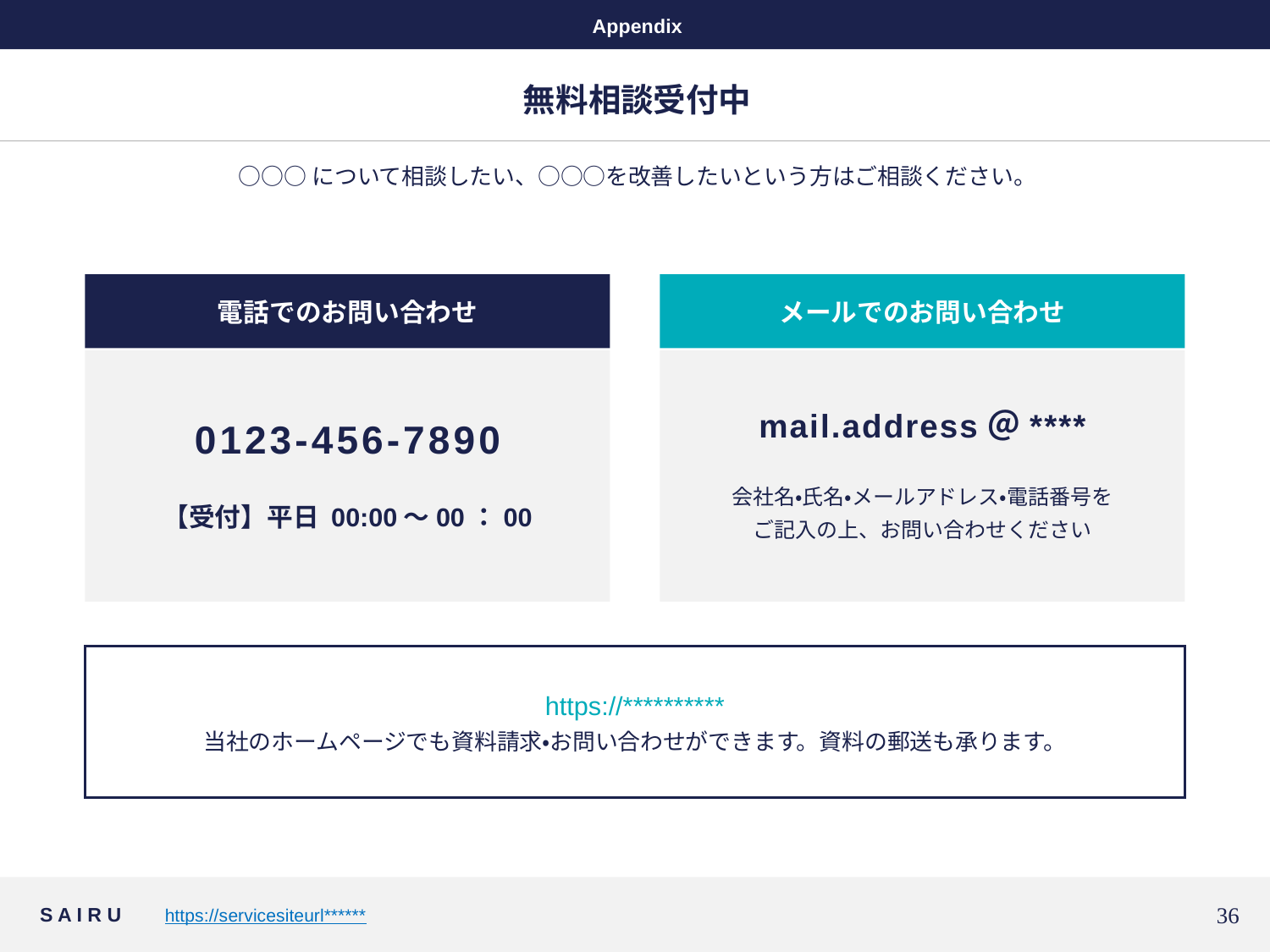

Appendix
# 無料相談受付中
○○○について相談したい、○○○を改善したいという方はご相談ください。
電話でのお問い合わせ
メールでのお問い合わせ
mail.address＠****

会社名・氏名・メールアドレス・電話番号を
ご記入の上、お問い合わせください
0123-456-7890

【受付】平日 00:00〜00：00
https://**********
当社のホームページでも資料請求・お問い合わせができます。資料の郵送も承ります。
36